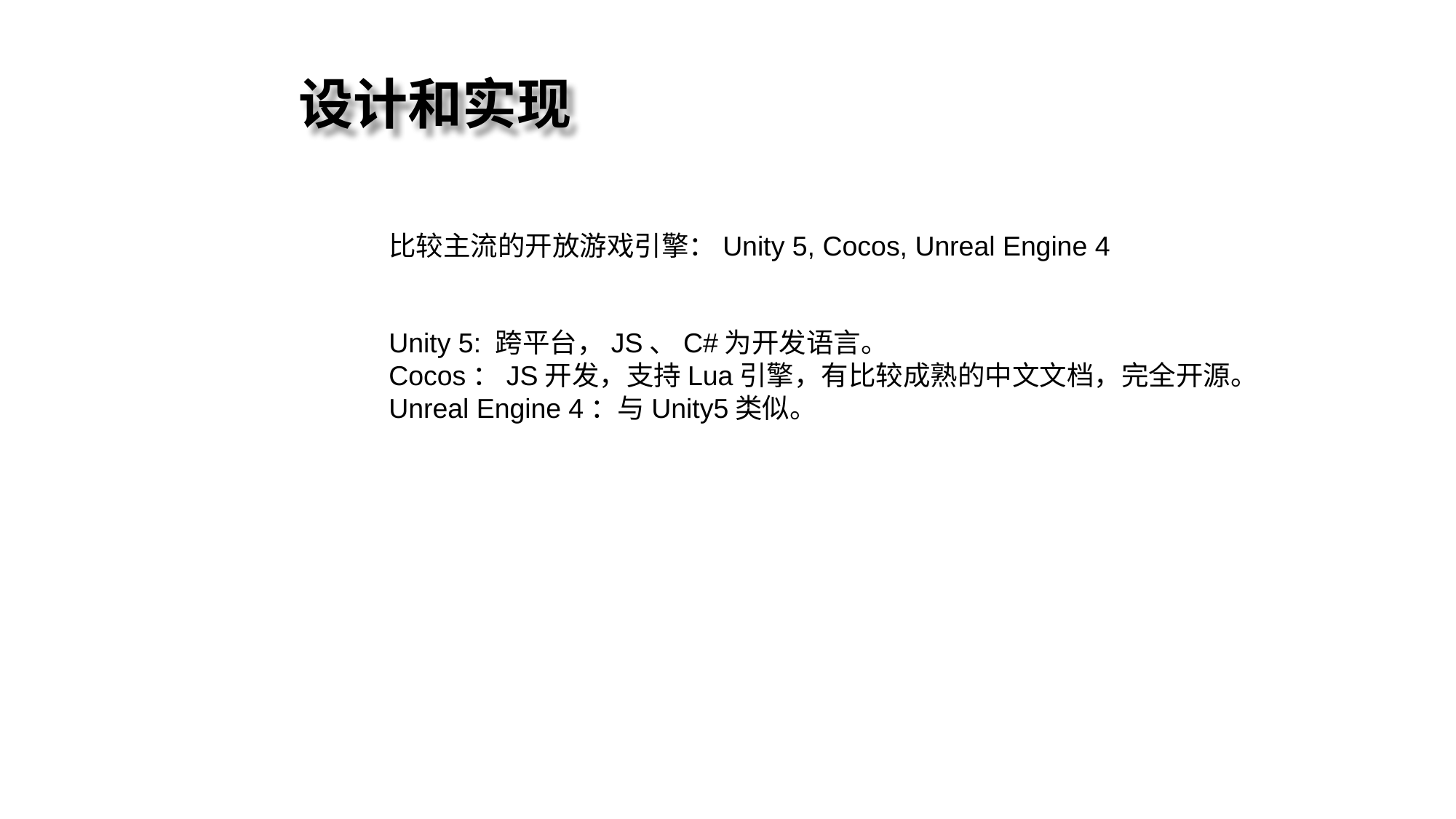

设计和实现

比较主流的开放游戏引擎：Unity 5, Cocos, Unreal Engine 4
Unity 5: 跨平台，JS、C#为开发语言。
Cocos：JS开发，支持Lua引擎，有比较成熟的中文文档，完全开源。
Unreal Engine 4：与Unity5类似。